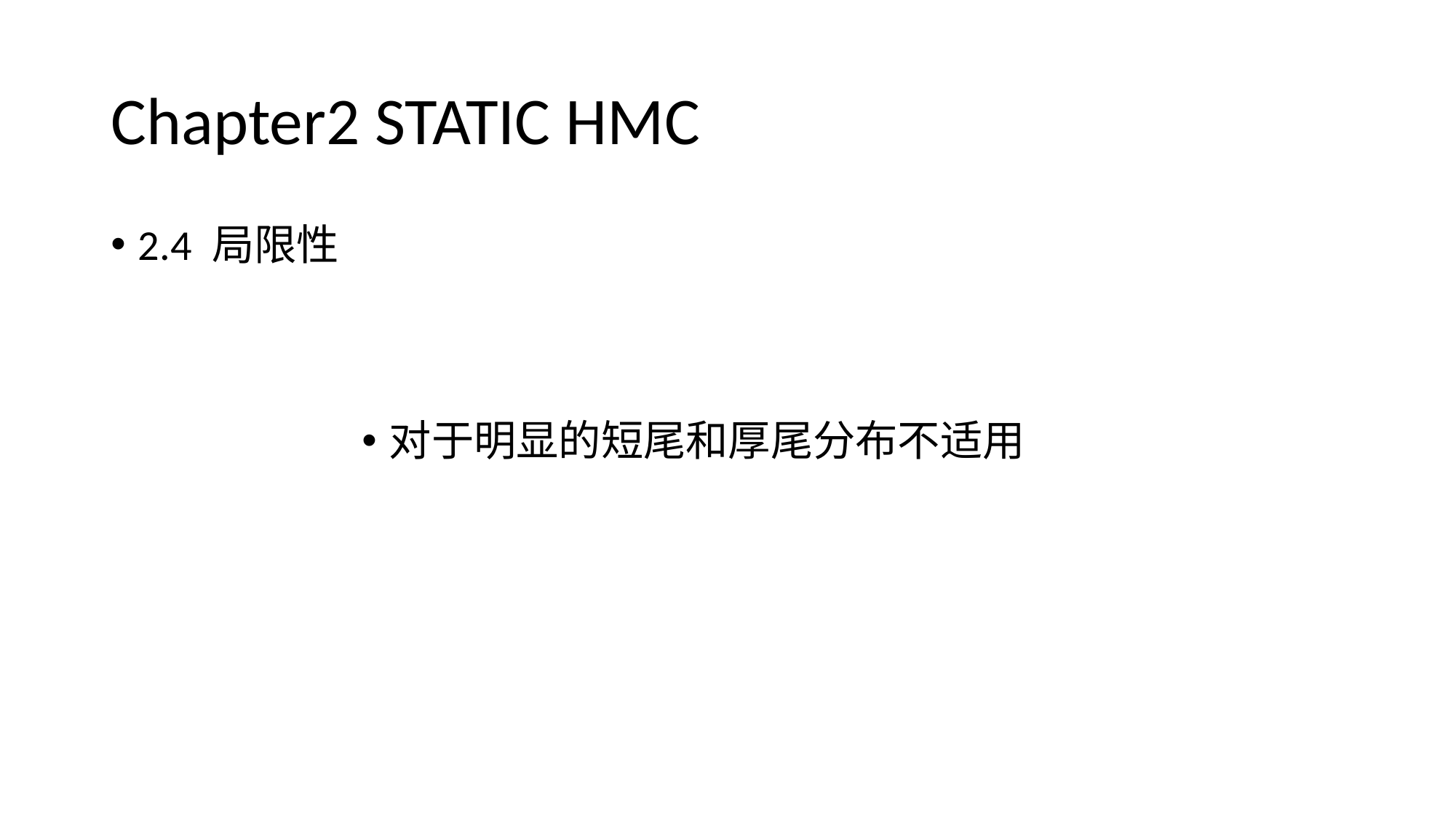

# Chapter2 STATIC HMC
2.4 局限性

对于明显的短尾和厚尾分布不适用